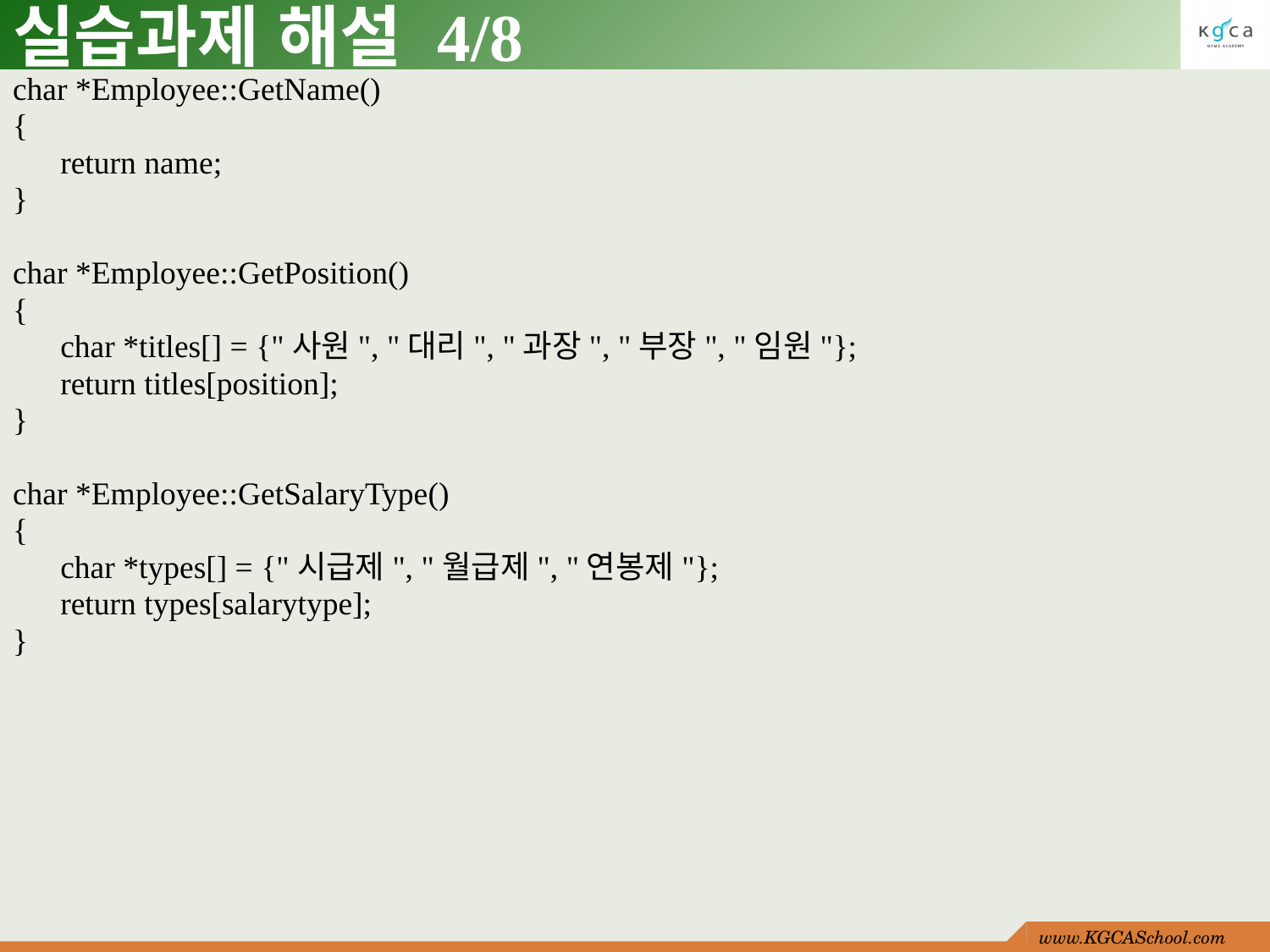

# 실습과제 해설 4/8
char *Employee::GetName()
{
	return name;
}

char *Employee::GetPosition()
{
	char *titles[] = {"사원", "대리", "과장", "부장", "임원"};
	return titles[position];
}

char *Employee::GetSalaryType()
{
	char *types[] = {"시급제", "월급제", "연봉제"};
	return types[salarytype];
}